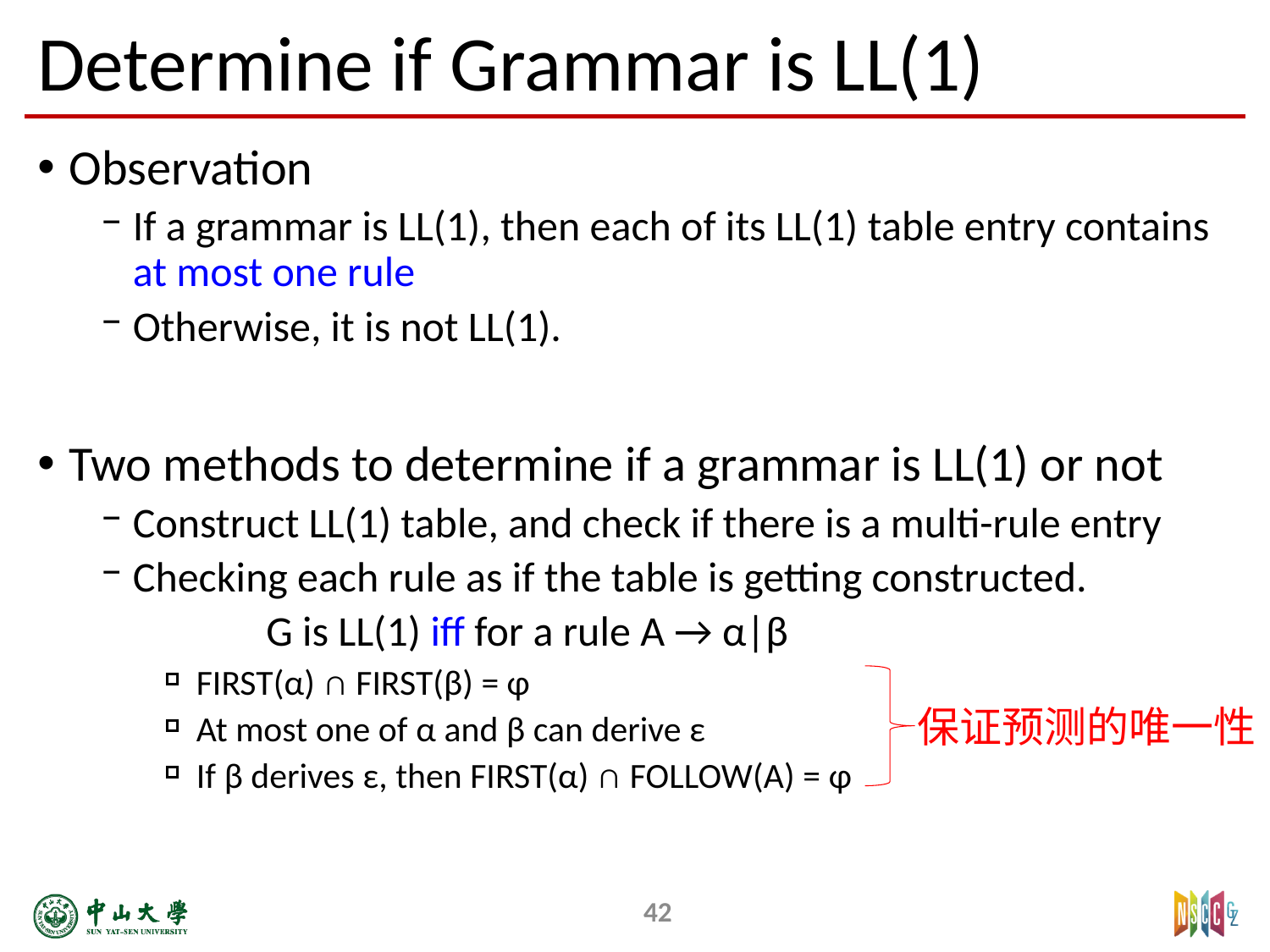

# Determine if Grammar is LL(1)
Observation
If a grammar is LL(1), then each of its LL(1) table entry contains at most one rule
Otherwise, it is not LL(1).

Two methods to determine if a grammar is LL(1) or not
Construct LL(1) table, and check if there is a multi-rule entry
Checking each rule as if the table is getting constructed.
	    G is LL(1) iff for a rule A → α|β
FIRST(α) ∩ FIRST(β) = φ
At most one of α and β can derive ε
If β derives ε, then FIRST(α) ∩ FOLLOW(A) = φ

保证预测的唯一性
42